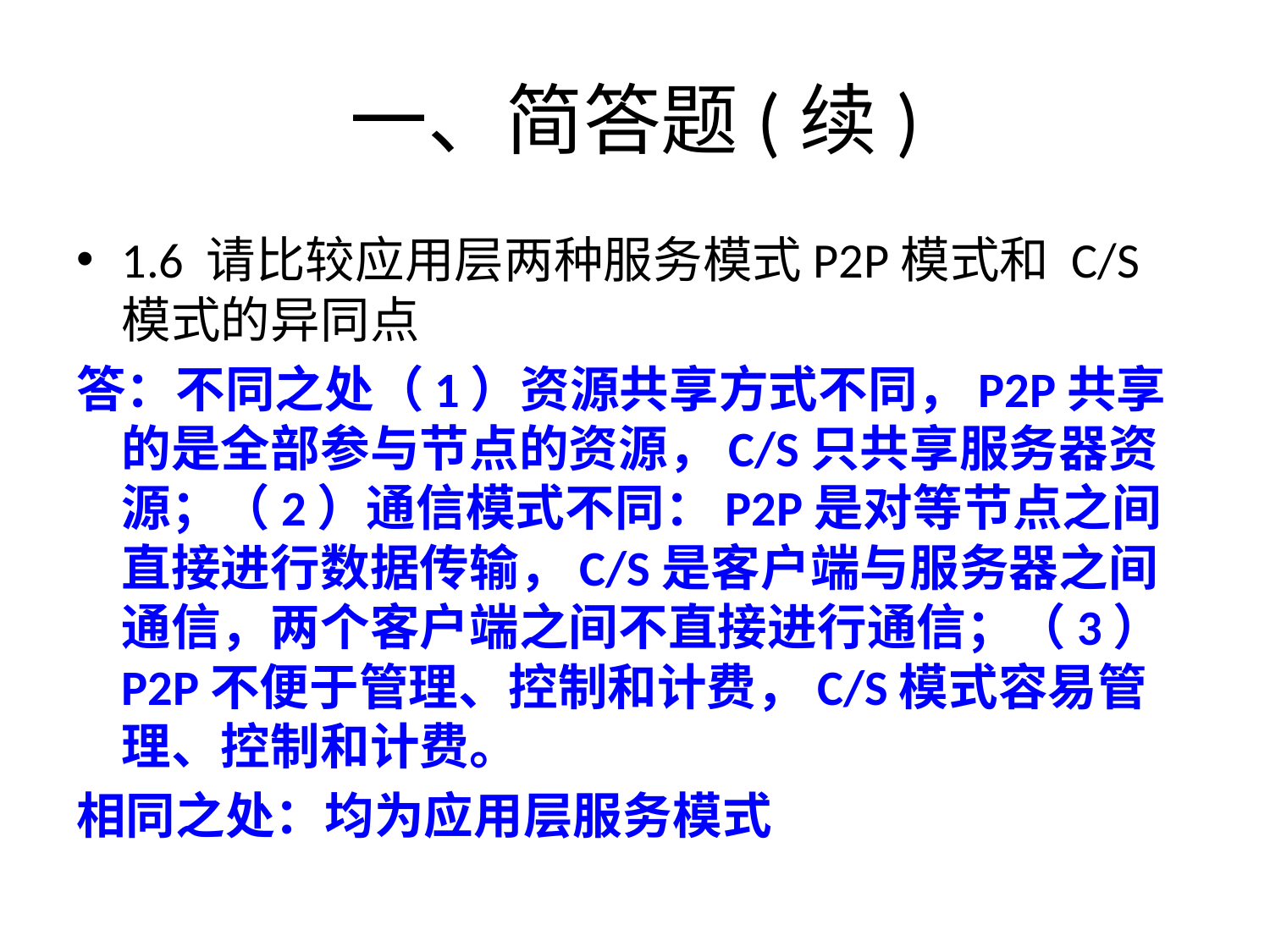

# 一、简答题(续)
1.6 请比较应用层两种服务模式P2P模式和 C/S模式的异同点
答：不同之处（1）资源共享方式不同，P2P共享的是全部参与节点的资源，C/S只共享服务器资源；（2）通信模式不同：P2P是对等节点之间直接进行数据传输，C/S是客户端与服务器之间通信，两个客户端之间不直接进行通信；（3）P2P不便于管理、控制和计费，C/S模式容易管理、控制和计费。
相同之处：均为应用层服务模式